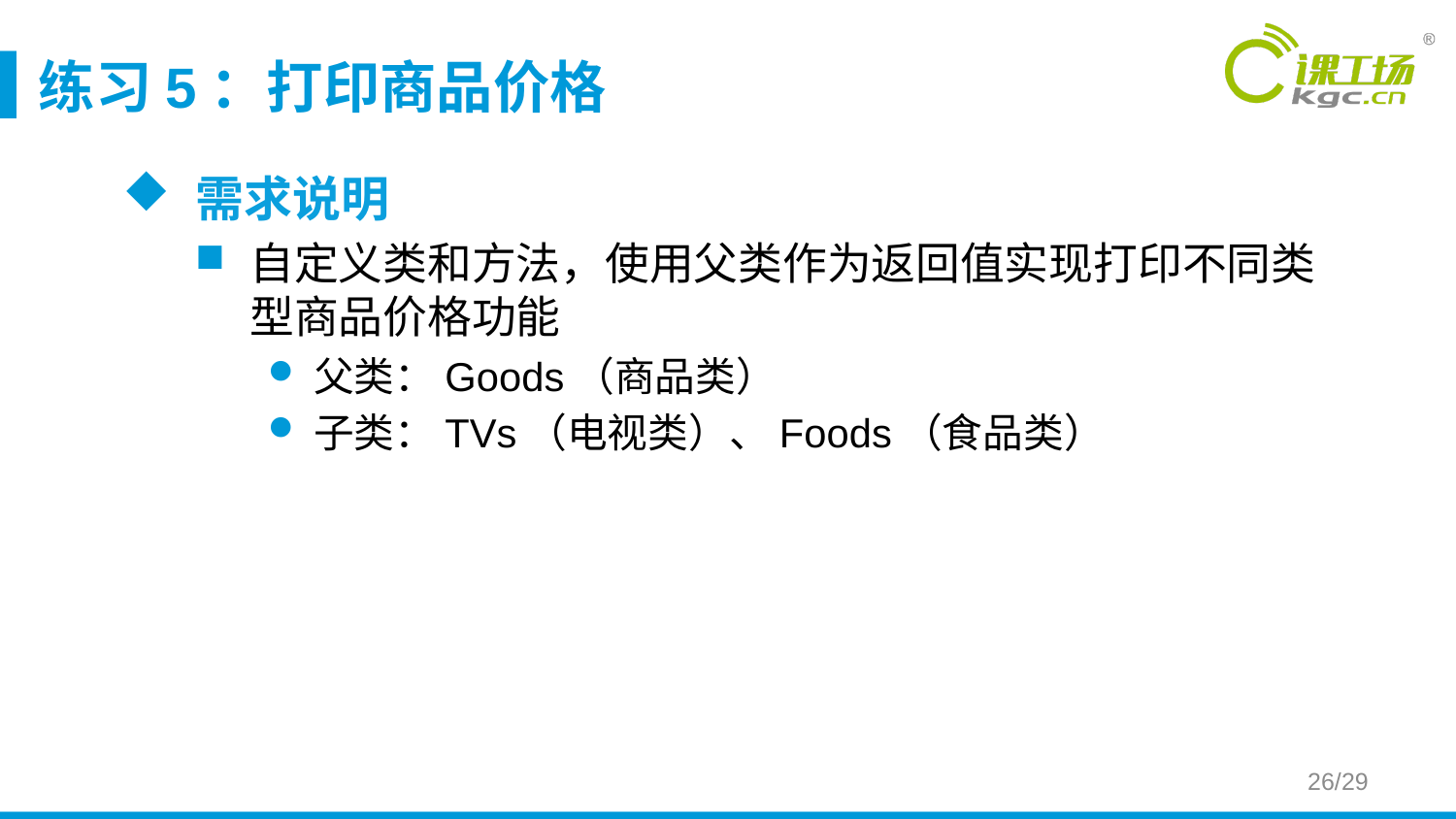

# 练习5：打印商品价格
需求说明
自定义类和方法，使用父类作为返回值实现打印不同类型商品价格功能
父类：Goods（商品类）
子类：TVs（电视类）、Foods（食品类）

26/29